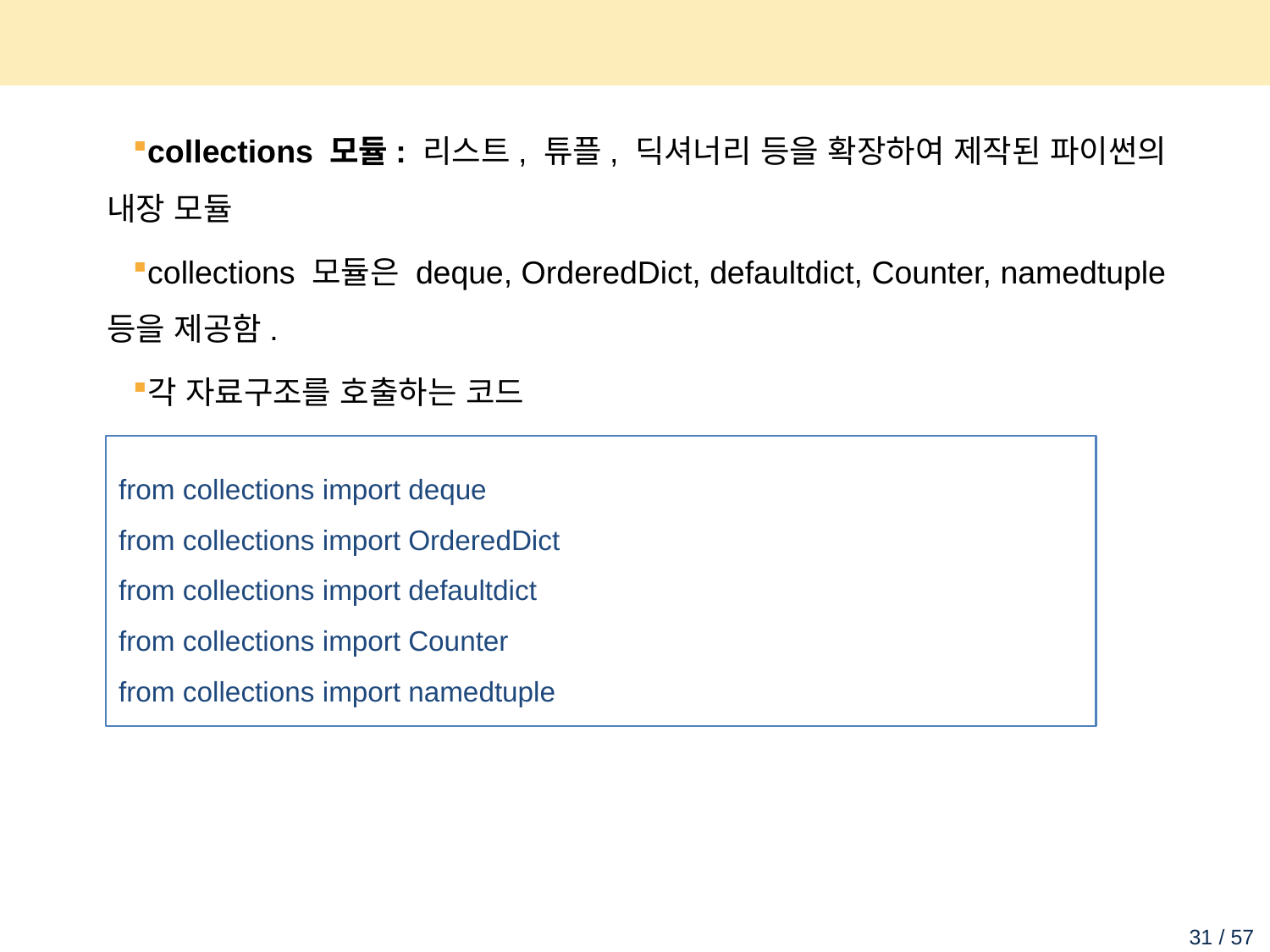

collections 모듈: 리스트, 튜플, 딕셔너리 등을 확장하여 제작된 파이썬의 내장 모듈
collections 모듈은 deque, OrderedDict, defaultdict, Counter, namedtuple 등을 제공함.
각 자료구조를 호출하는 코드

from collections import deque
from collections import OrderedDict
from collections import defaultdict
from collections import Counter
from collections import namedtuple